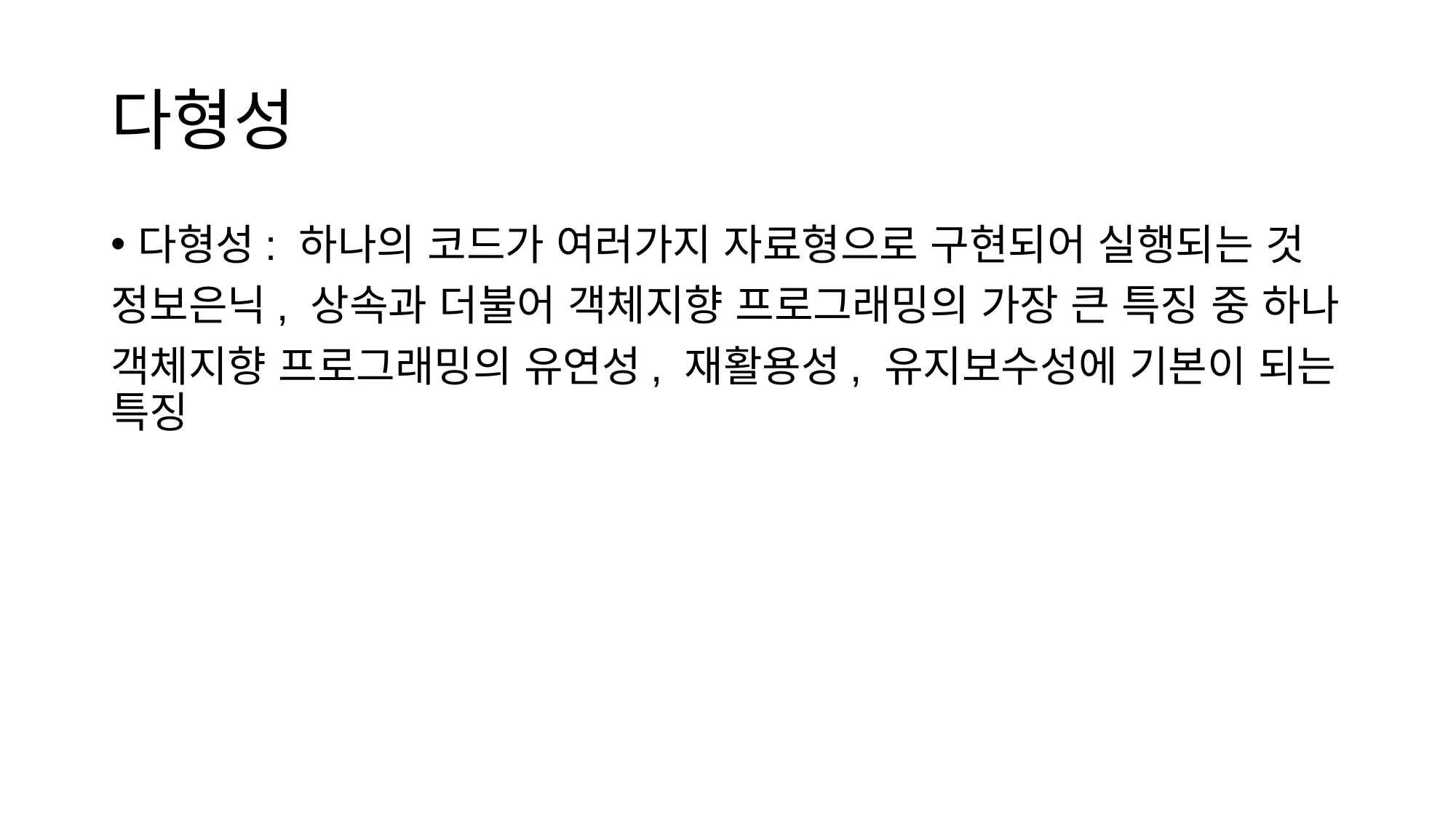

# 다형성
다형성: 하나의 코드가 여러가지 자료형으로 구현되어 실행되는 것
정보은닉, 상속과 더불어 객체지향 프로그래밍의 가장 큰 특징 중 하나
객체지향 프로그래밍의 유연성, 재활용성, 유지보수성에 기본이 되는 특징